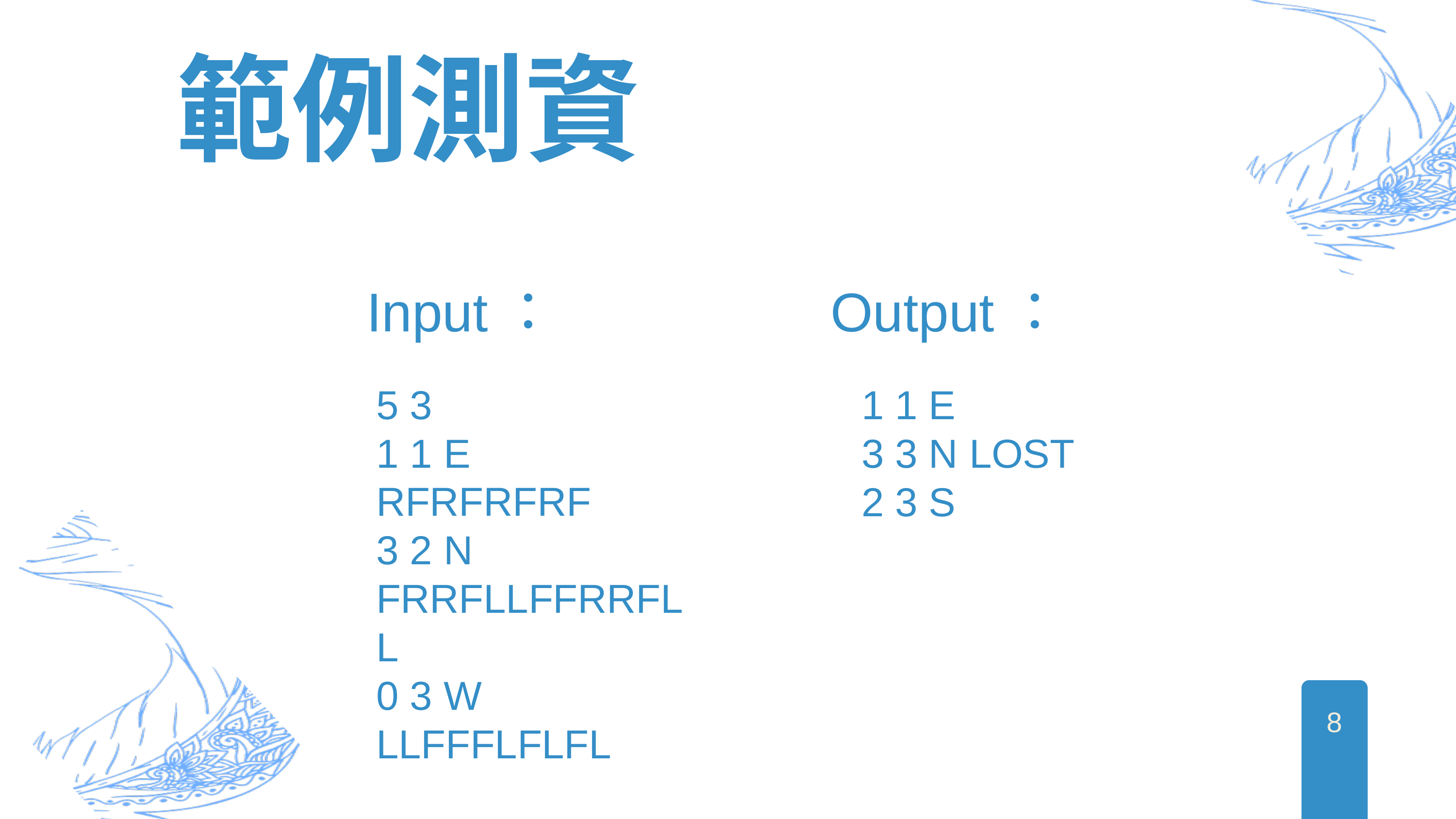

範例測資
Input：

5 3
1 1 E
RFRFRFRF
3 2 N
FRRFLLFFRRFLL
0 3 W
LLFFFLFLFL
Output：

1 1 E
3 3 N LOST
2 3 S

8